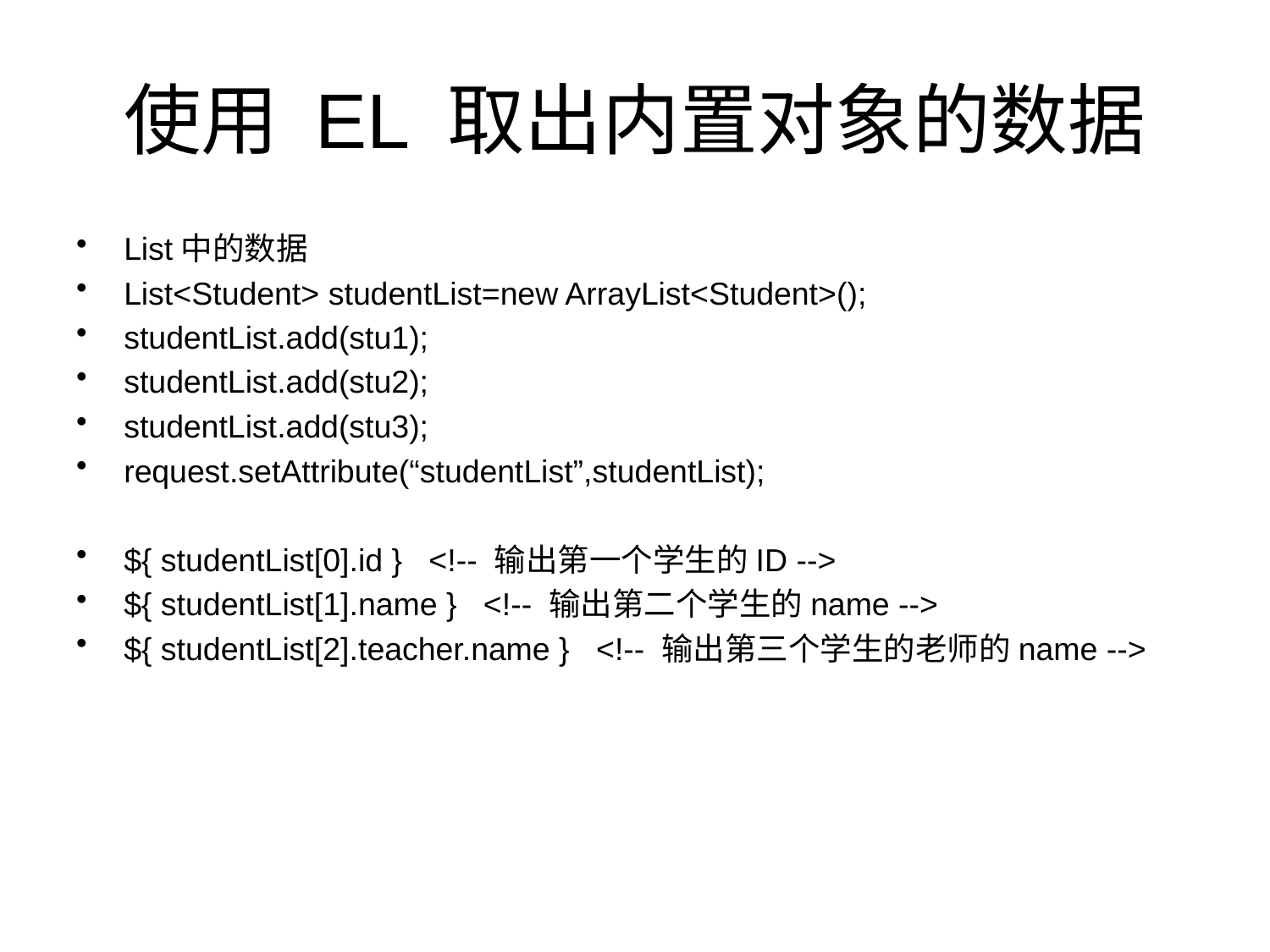

# 使用 EL 取出内置对象的数据
List中的数据
List<Student> studentList=new ArrayList<Student>();
studentList.add(stu1);
studentList.add(stu2);
studentList.add(stu3);
request.setAttribute(“studentList”,studentList);

${ studentList[0].id }   <!-- 输出第一个学生的ID -->
${ studentList[1].name }   <!-- 输出第二个学生的name -->
${ studentList[2].teacher.name }   <!-- 输出第三个学生的老师的name -->